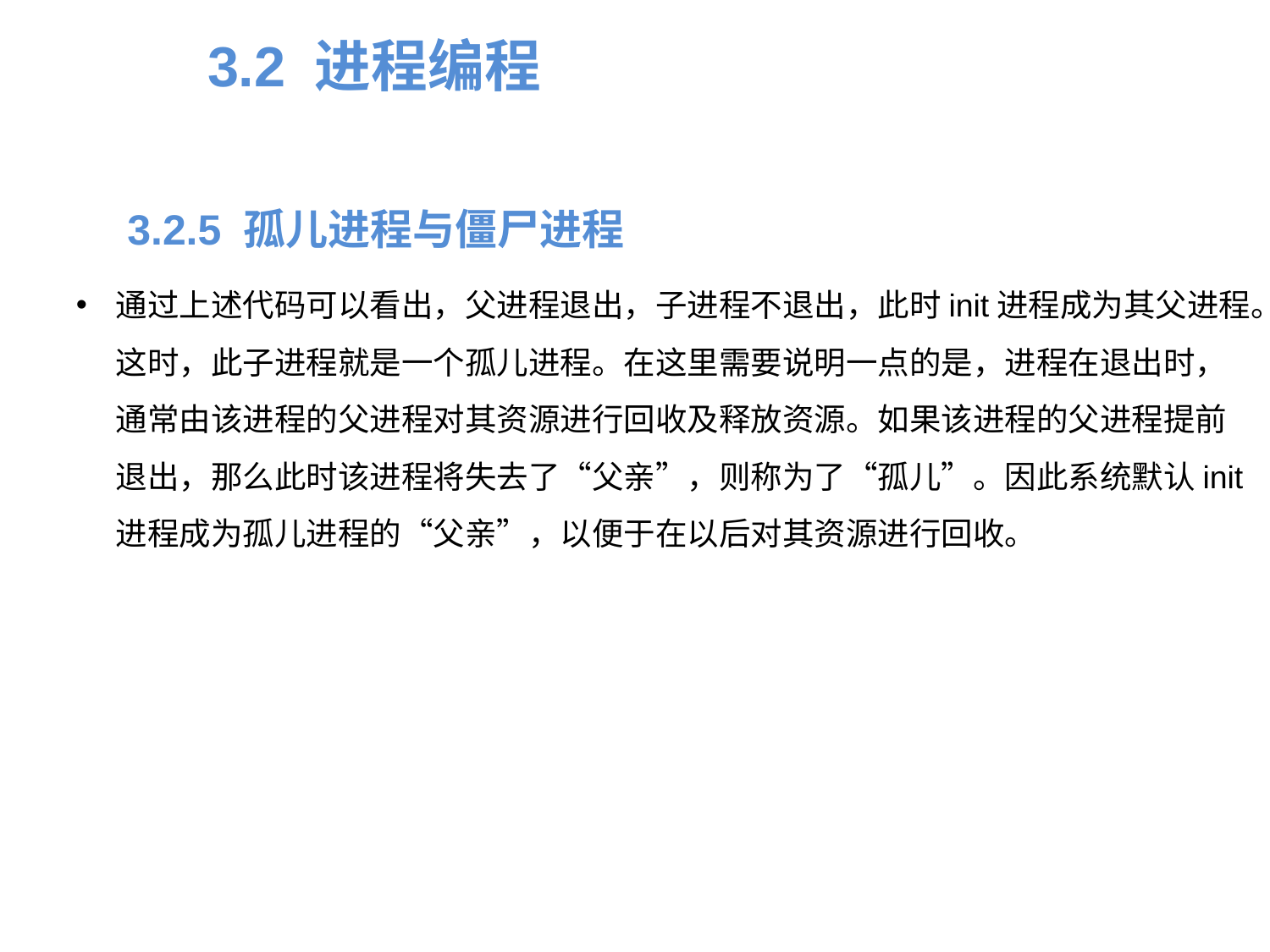

3.2 进程编程
3.2.5 孤儿进程与僵尸进程
通过上述代码可以看出，父进程退出，子进程不退出，此时init进程成为其父进程。这时，此子进程就是一个孤儿进程。在这里需要说明一点的是，进程在退出时，通常由该进程的父进程对其资源进行回收及释放资源。如果该进程的父进程提前退出，那么此时该进程将失去了“父亲”，则称为了“孤儿”。因此系统默认init进程成为孤儿进程的“父亲”，以便于在以后对其资源进行回收。